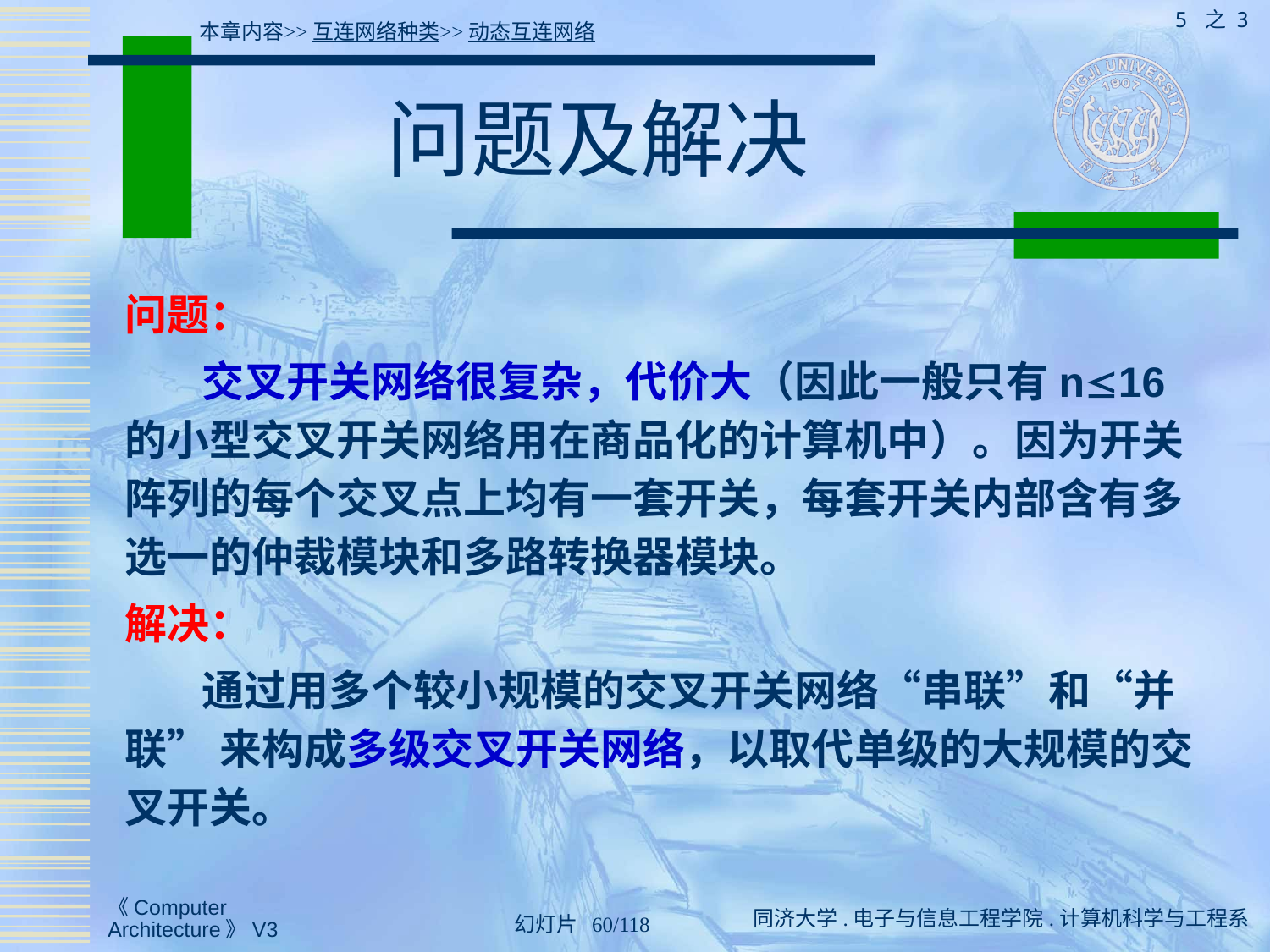

5 之 3
本章内容>>互连网络种类>>动态互连网络
# 问题及解决
问题：
       交叉开关网络很复杂，代价大（因此一般只有n≤16的小型交叉开关网络用在商品化的计算机中）。因为开关阵列的每个交叉点上均有一套开关，每套开关内部含有多选一的仲裁模块和多路转换器模块。
解决：
       通过用多个较小规模的交叉开关网络“串联”和“并联” 来构成多级交叉开关网络，以取代单级的大规模的交叉开关。